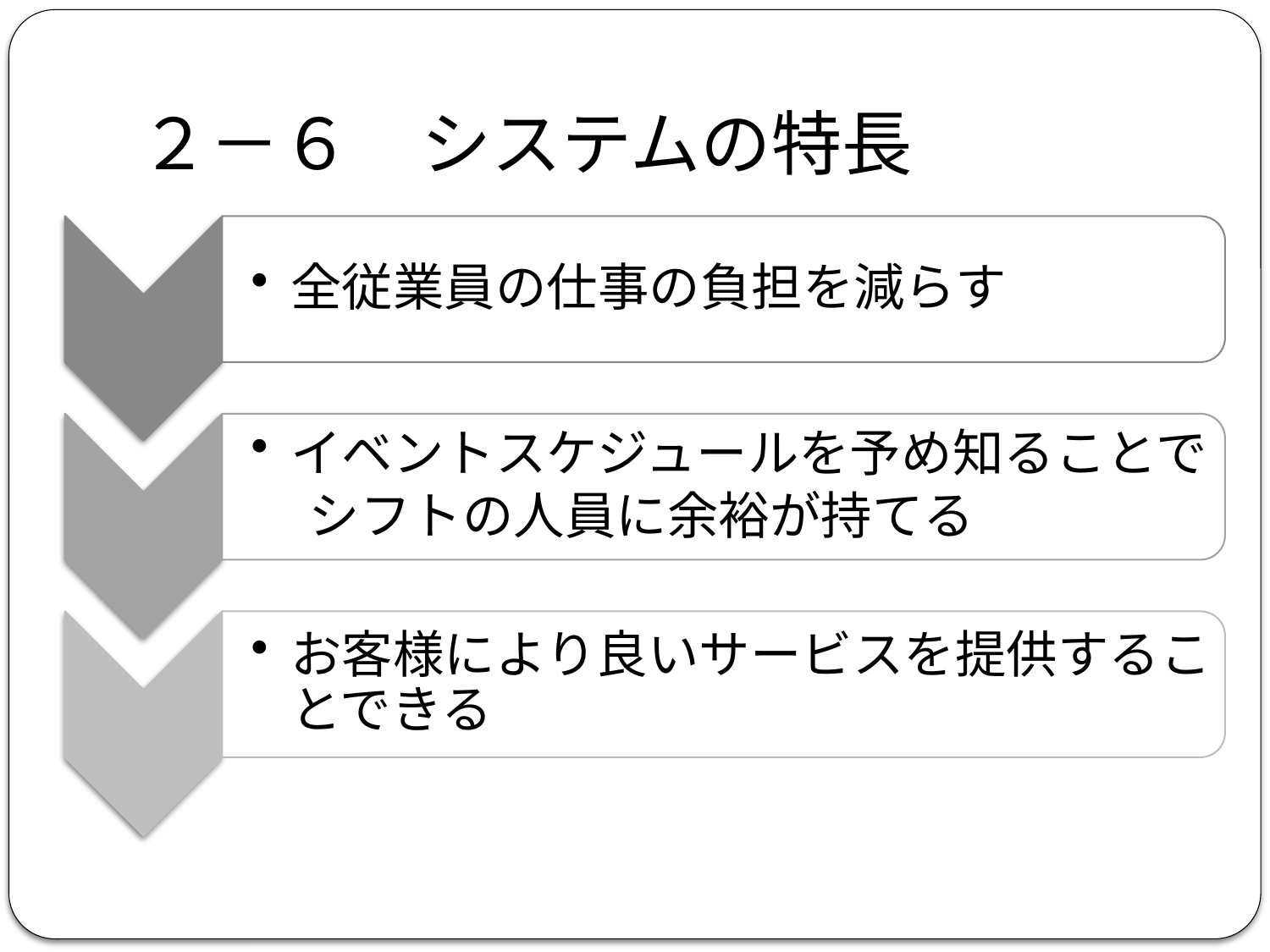

# ２－６　システムの特長

全従業員の仕事の負担を減らす

イベントスケジュールを予め知ることで
    シフトの人員に余裕が持てる

お客様により良いサービスを提供することできる